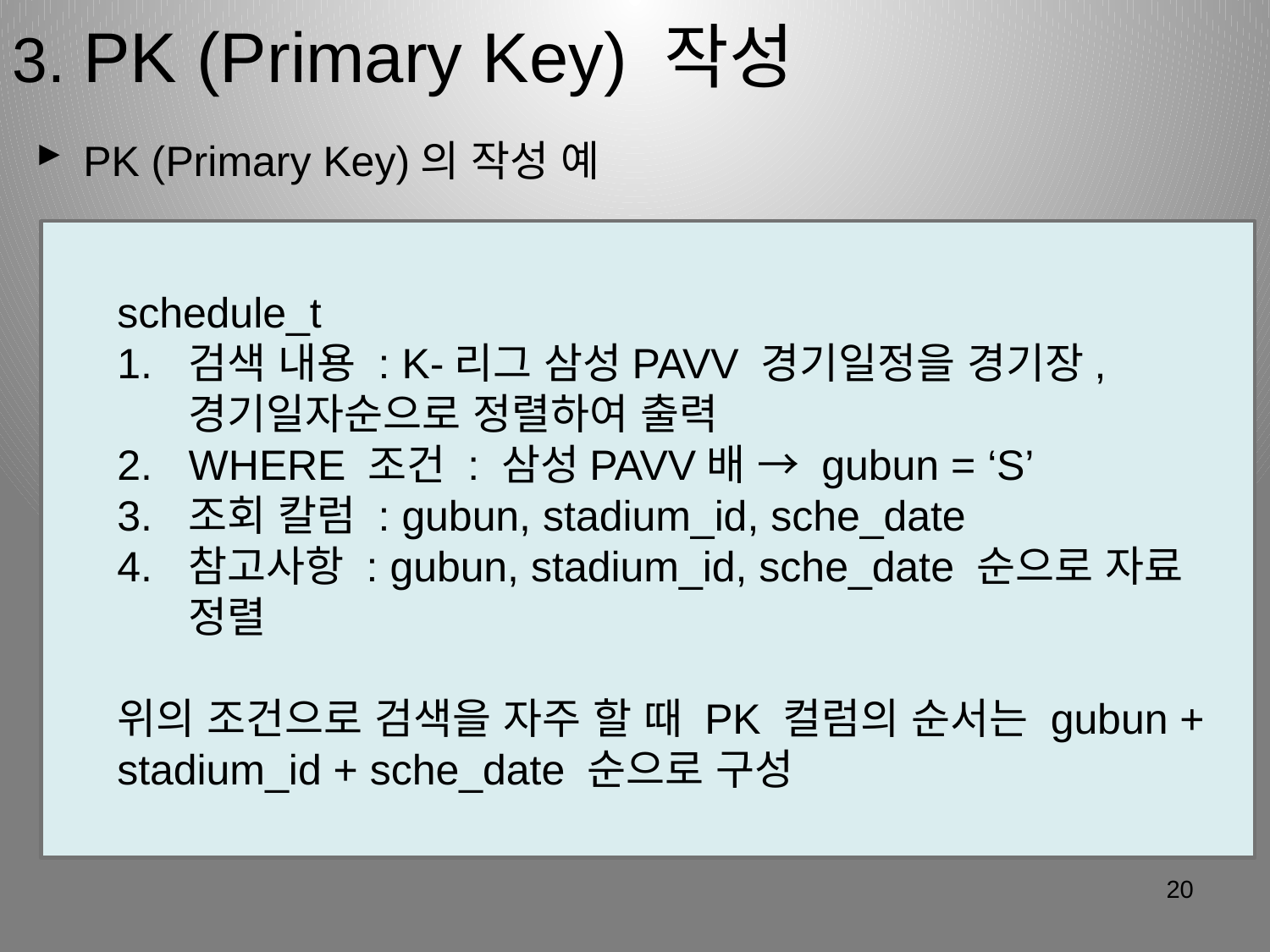

3. PK (Primary Key) 작성
PK (Primary Key)의 작성 예

schedule_t
검색 내용 : K-리그 삼성PAVV 경기일정을 경기장, 경기일자순으로 정렬하여 출력
WHERE 조건 : 삼성PAVV배 → gubun = ‘S’
조회 칼럼 : gubun, stadium_id, sche_date
참고사항 : gubun, stadium_id, sche_date 순으로 자료 정렬

위의 조건으로 검색을 자주 할 때 PK 컬럼의 순서는 gubun + stadium_id + sche_date 순으로 구성
20